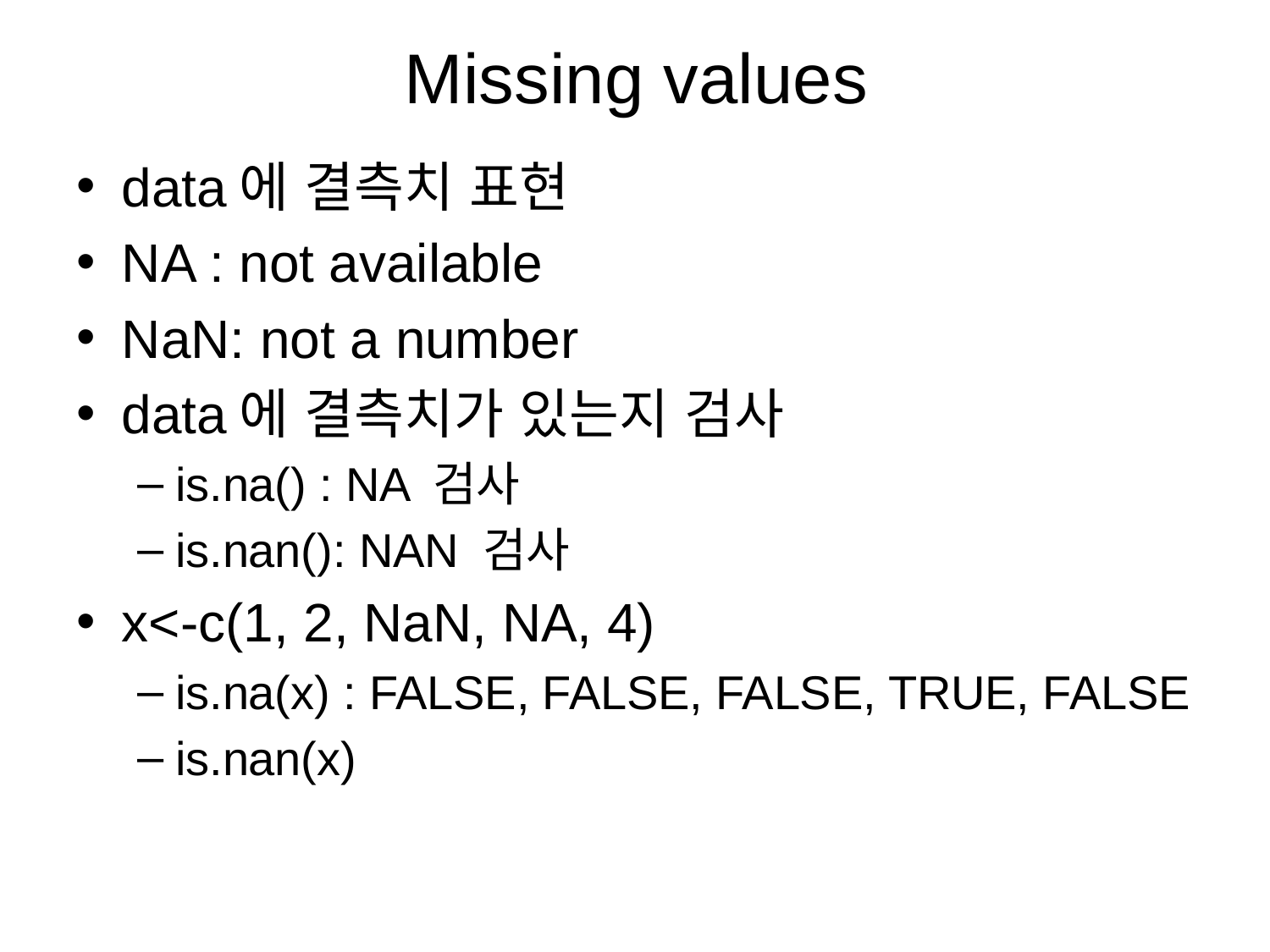

# Missing values
data에 결측치 표현
NA : not available
NaN: not a number
data에 결측치가 있는지 검사
is.na() : NA 검사
is.nan(): NAN 검사
x<-c(1, 2, NaN, NA, 4)
is.na(x) : FALSE, FALSE, FALSE, TRUE, FALSE
is.nan(x)